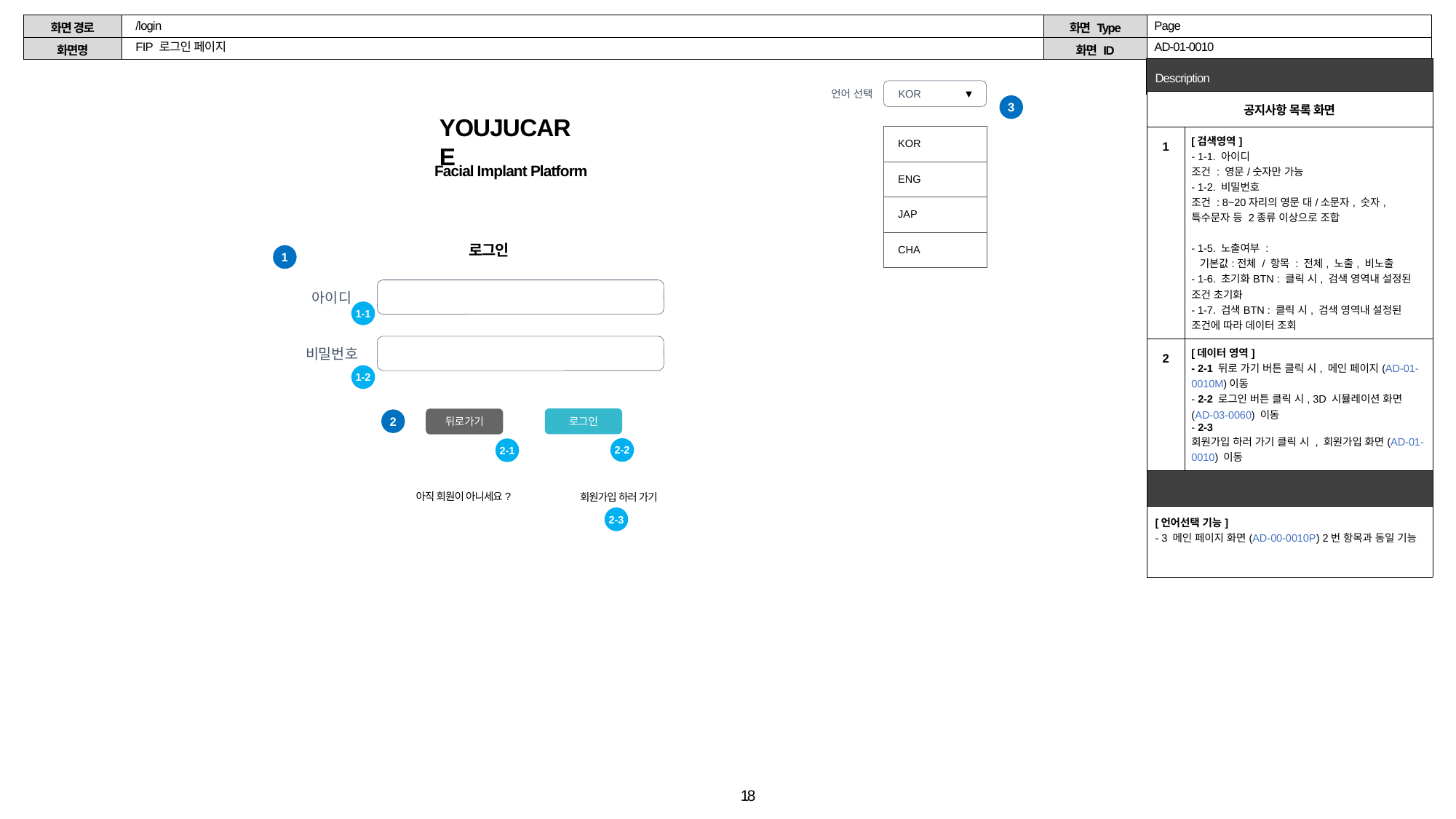

| 2025.01.09\_v0. |
| --- |
| 1월9일 발표 후 수정 사항 정리 |
/login
Page
FIP 로그인 페이지
AD-01-0010
| Alert / Confirm / Validation |  |
| --- | --- |
| 1 | 1-7. 조회값 없음 조건에 맞는 데이터가 없습니다. |
| 2 | 2-2. 상단고정 선택한 항목을 상단 고정 하시겠습니까? 예 : 선택 항목 최상단에 고정처리 후 목록 화면으로 이동   아니오 : Confirm 종료. 현 페이지 유지 2-3. 삭제 선택한 항목을 삭제하시겠습니까? 예 : 선택 항목 삭제 처리 후 목록 화면으로 이동   아니오 : Confirm 종료. 현 페이지 유지 |
언어 선택
           ▼
KOR
| 공지사항 목록 화면 |  |
| --- | --- |
| 1 | [검색영역] - 1-1. 아이디 조건 : 영문/숫자만 가능 - 1-2. 비밀번호 조건 : 8~20자리의 영문 대/소문자, 숫자, 특수문자 등 2종류 이상으로 조합 - 1-5. 노출여부 : 기본값:전체 / 항목 : 전체, 노출, 비노출 - 1-6. 초기화BTN : 클릭 시, 검색 영역내 설정된 조건 초기화 - 1-7. 검색BTN : 클릭 시, 검색 영역내 설정된 조건에 따라 데이터 조회 |
| 2 | [데이터 영역] - 2-1 뒤로 가기 버튼 클릭 시, 메인 페이지(AD-01-0010M)이동 - 2-2 로그인 버튼 클릭 시, 3D 시뮬레이션 화면(AD-03-0060) 이동 - 2-3 회원가입 하러 가기 클릭 시 , 회원가입 화면(AD-01-0010) 이동 |
| Note |  |
| [언어선택 기능] - 3 메인 페이지 화면(AD-00-0010P) 2번 항목과 동일 기능 |  |
3
| KOR |
| --- |
| ENG |
| JAP |
| CHA |
YOUJUCARE
Facial Implant Platform
로그인
1

아이디
1-1

비밀번호
1-2
로그인
뒤로가기
2
2-2
2-1
회원가입 하러 가기
아직 회원이 아니세요?
2-3